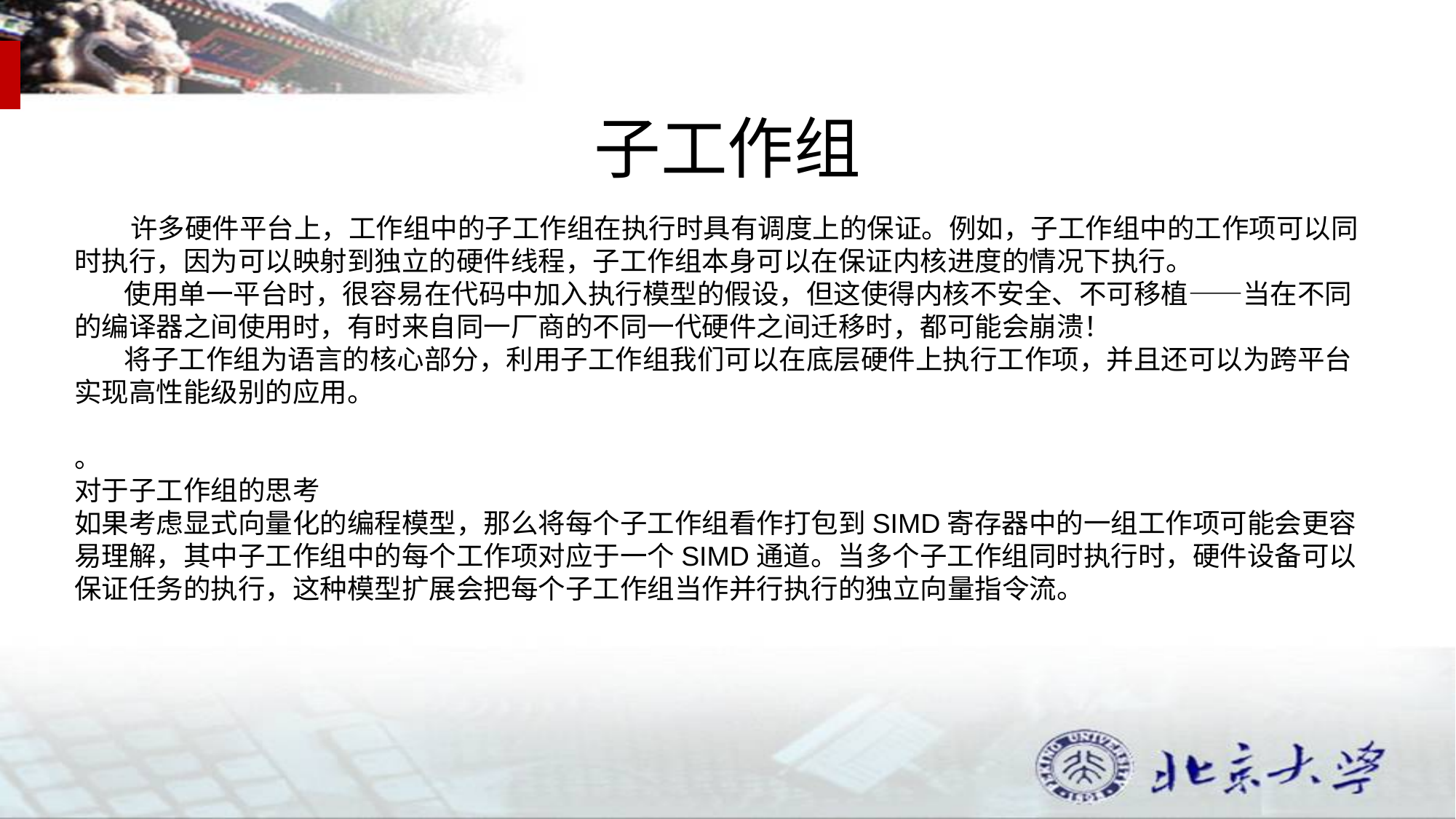

# 子工作组

        许多硬件平台上，工作组中的子工作组在执行时具有调度上的保证。例如，子工作组中的工作项可以同时执行，因为可以映射到独立的硬件线程，子工作组本身可以在保证内核进度的情况下执行。
       使用单一平台时，很容易在代码中加入执行模型的假设，但这使得内核不安全、不可移植——当在不同的编译器之间使用时，有时来自同一厂商的不同一代硬件之间迁移时，都可能会崩溃！
       将子工作组为语言的核心部分，利用子工作组我们可以在底层硬件上执行工作项，并且还可以为跨平台实现高性能级别的应用。

。
对于子工作组的思考
如果考虑显式向量化的编程模型，那么将每个子工作组看作打包到SIMD寄存器中的一组工作项可能会更容易理解，其中子工作组中的每个工作项对应于一个SIMD通道。当多个子工作组同时执行时，硬件设备可以保证任务的执行，这种模型扩展会把每个子工作组当作并行执行的独立向量指令流。